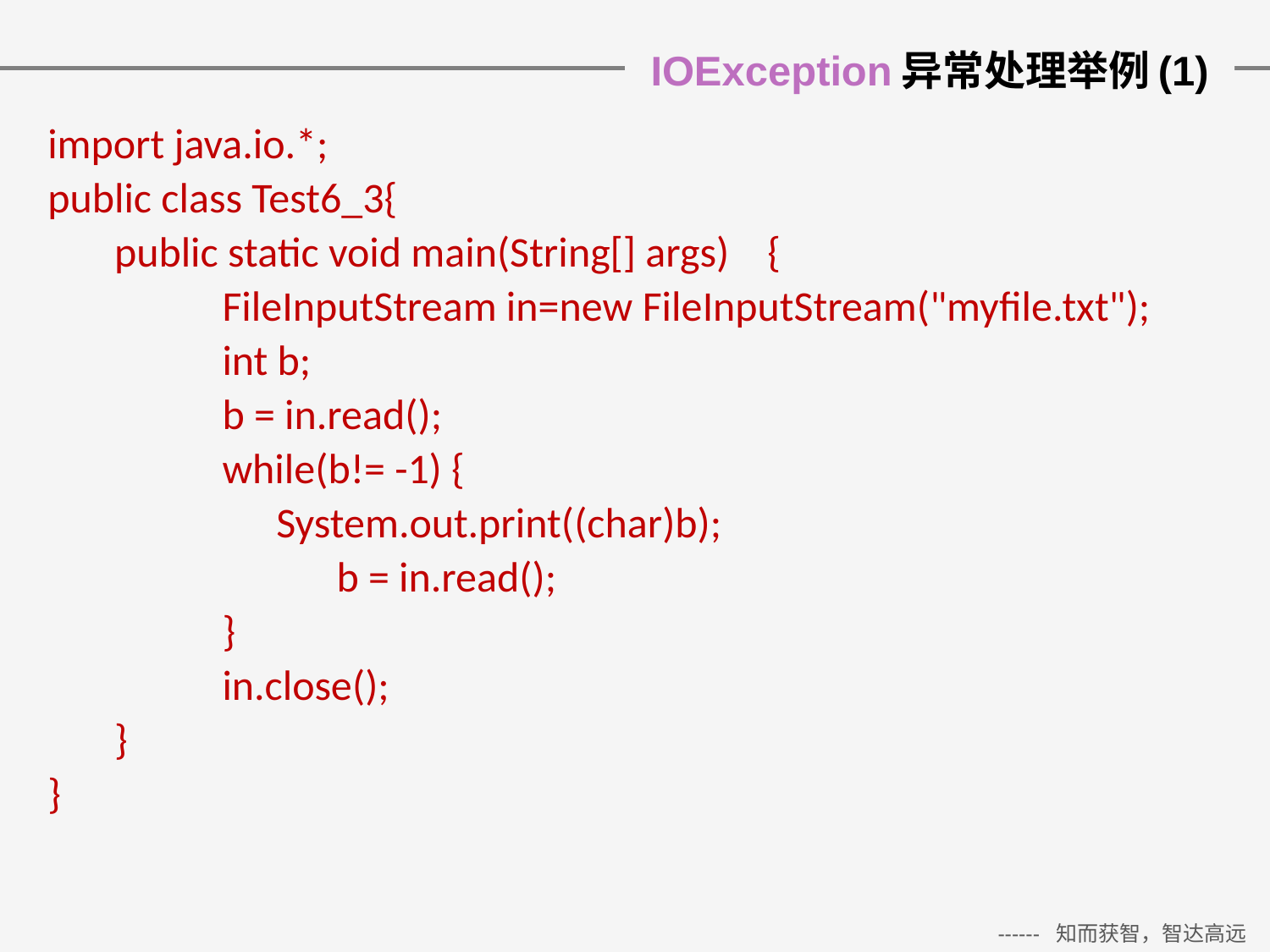

# IOException异常处理举例(1)
import java.io.*;
public class Test6_3{
    	  public static void main(String[] args)    {
      	FileInputStream in=new FileInputStream("myfile.txt");
      	int b;
		b = in.read();
      	while(b!= -1) {
                        System.out.print((char)b);
		            b = in.read();
      	}
      	in.close();
       }
}